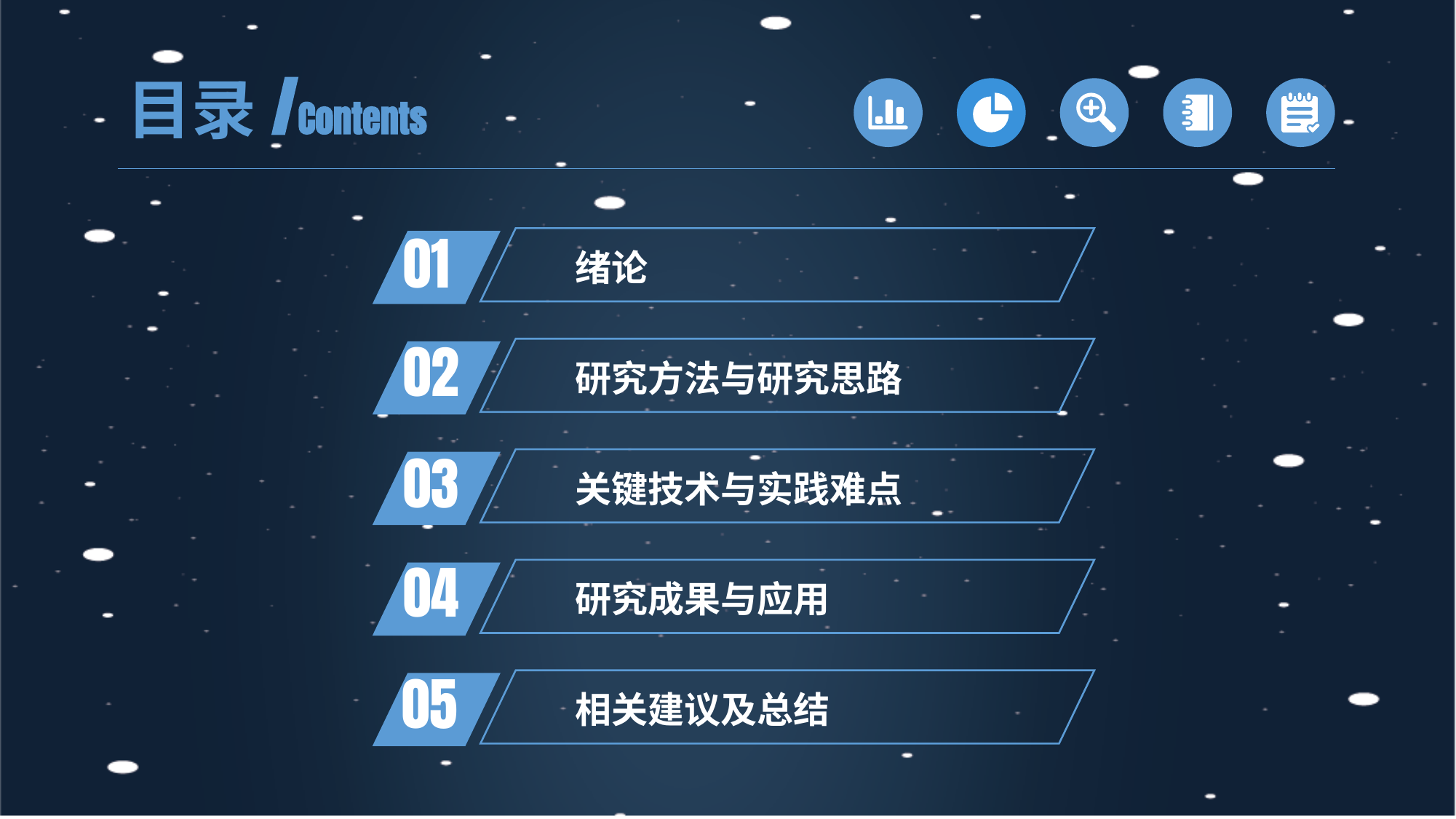

目录/Contents

01

绪论
02

研究方法与研究思路
03

关键技术与实践难点
04

研究成果与应用
05

相关建议及总结